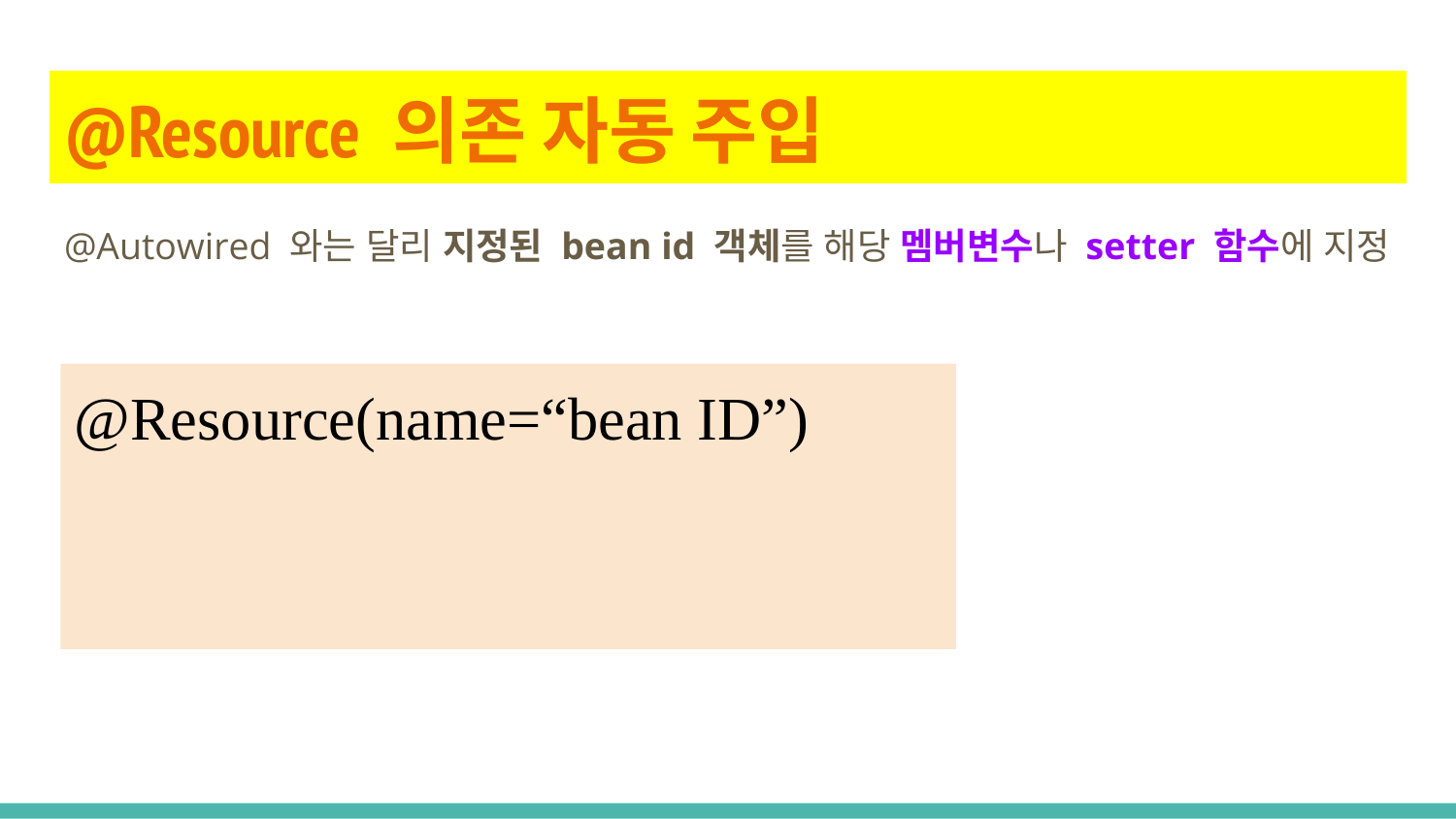

# @Resource 의존 자동 주입
@Autowired 와는 달리 지정된 bean id 객체를 해당 멤버변수나 setter 함수에 지정
 @Resource(name=“bean ID”)